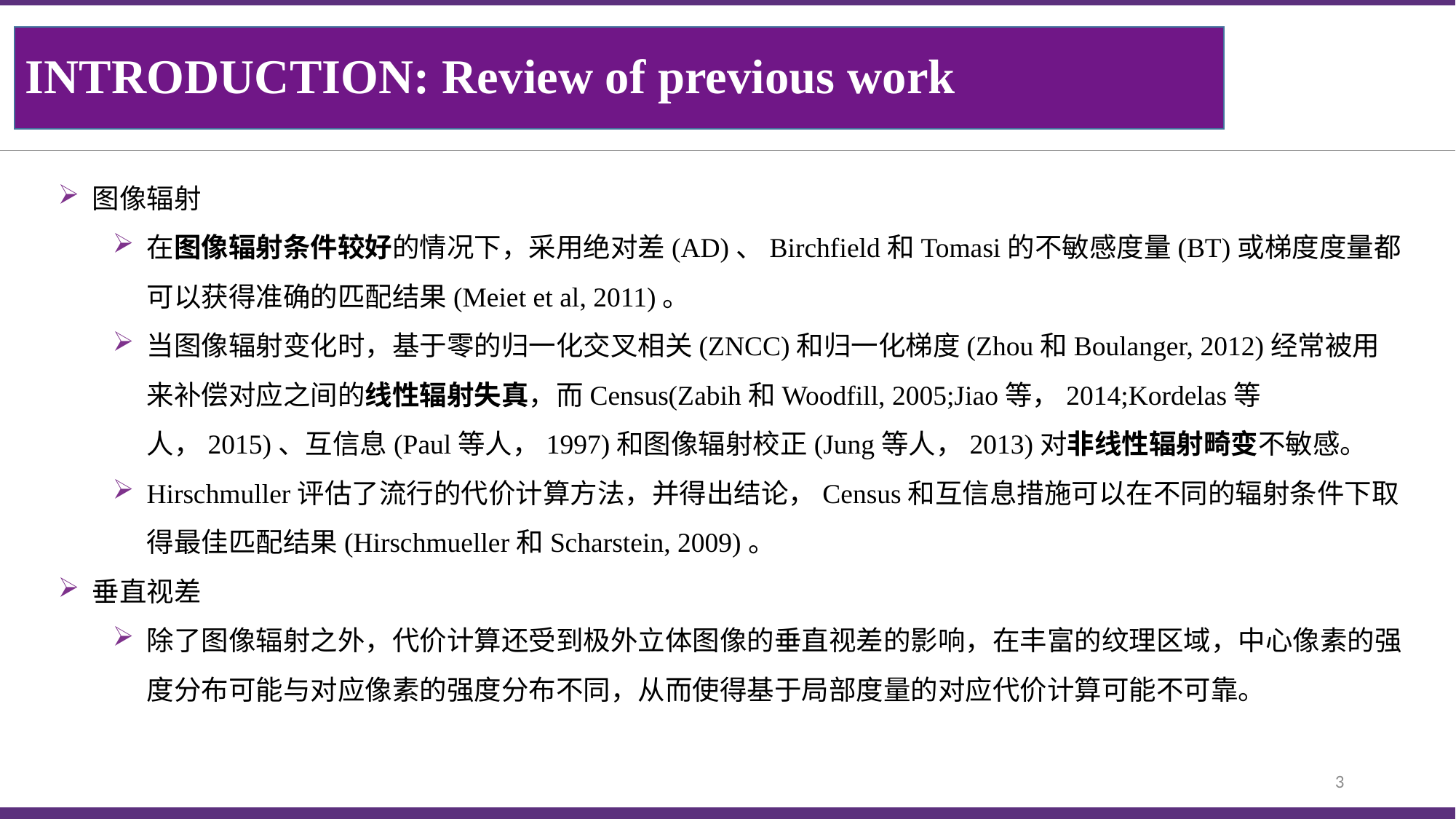

INTRODUCTION: Review of previous work
图像辐射
在图像辐射条件较好的情况下，采用绝对差(AD)、Birchfield和Tomasi的不敏感度量(BT)或梯度度量都可以获得准确的匹配结果(Meiet et al, 2011)。
当图像辐射变化时，基于零的归一化交叉相关(ZNCC)和归一化梯度(Zhou和Boulanger, 2012)经常被用来补偿对应之间的线性辐射失真，而Census(Zabih和Woodfill, 2005;Jiao等，2014;Kordelas等人，2015)、互信息(Paul等人，1997)和图像辐射校正(Jung等人，2013)对非线性辐射畸变不敏感。
Hirschmuller评估了流行的代价计算方法，并得出结论，Census和互信息措施可以在不同的辐射条件下取得最佳匹配结果(Hirschmueller和Scharstein, 2009)。
垂直视差
除了图像辐射之外，代价计算还受到极外立体图像的垂直视差的影响，在丰富的纹理区域，中心像素的强度分布可能与对应像素的强度分布不同，从而使得基于局部度量的对应代价计算可能不可靠。
3